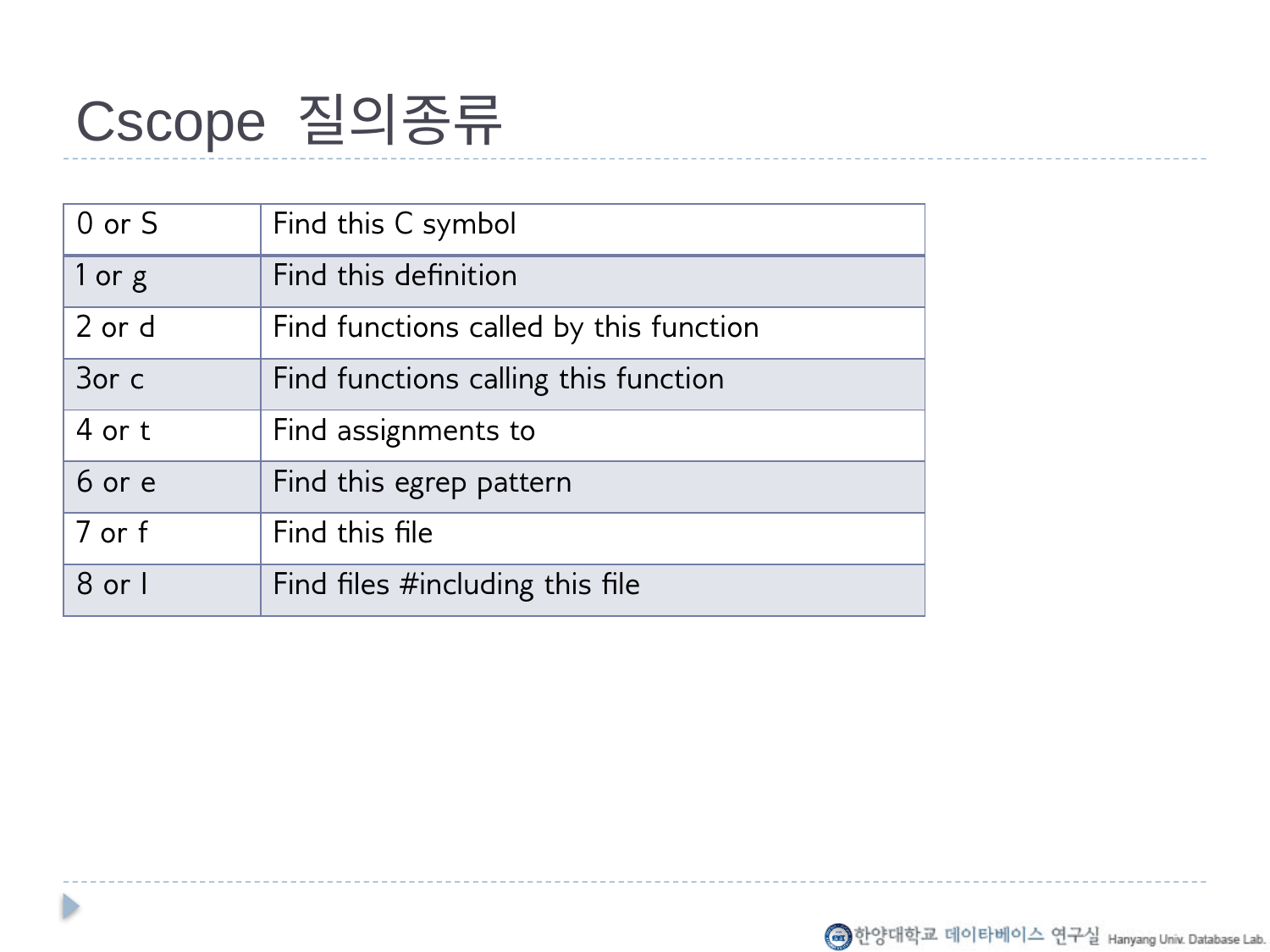

# Cscope 질의종류
| 0 or S | Find this C symbol |
| --- | --- |
| 1 or g | Find this definition |
| 2 or d | Find functions called by this function |
| 3or c | Find functions calling this function |
| 4 or t | Find assignments to |
| 6 or e | Find this egrep pattern |
| 7 or f | Find this file |
| 8 or I | Find files #including this file |